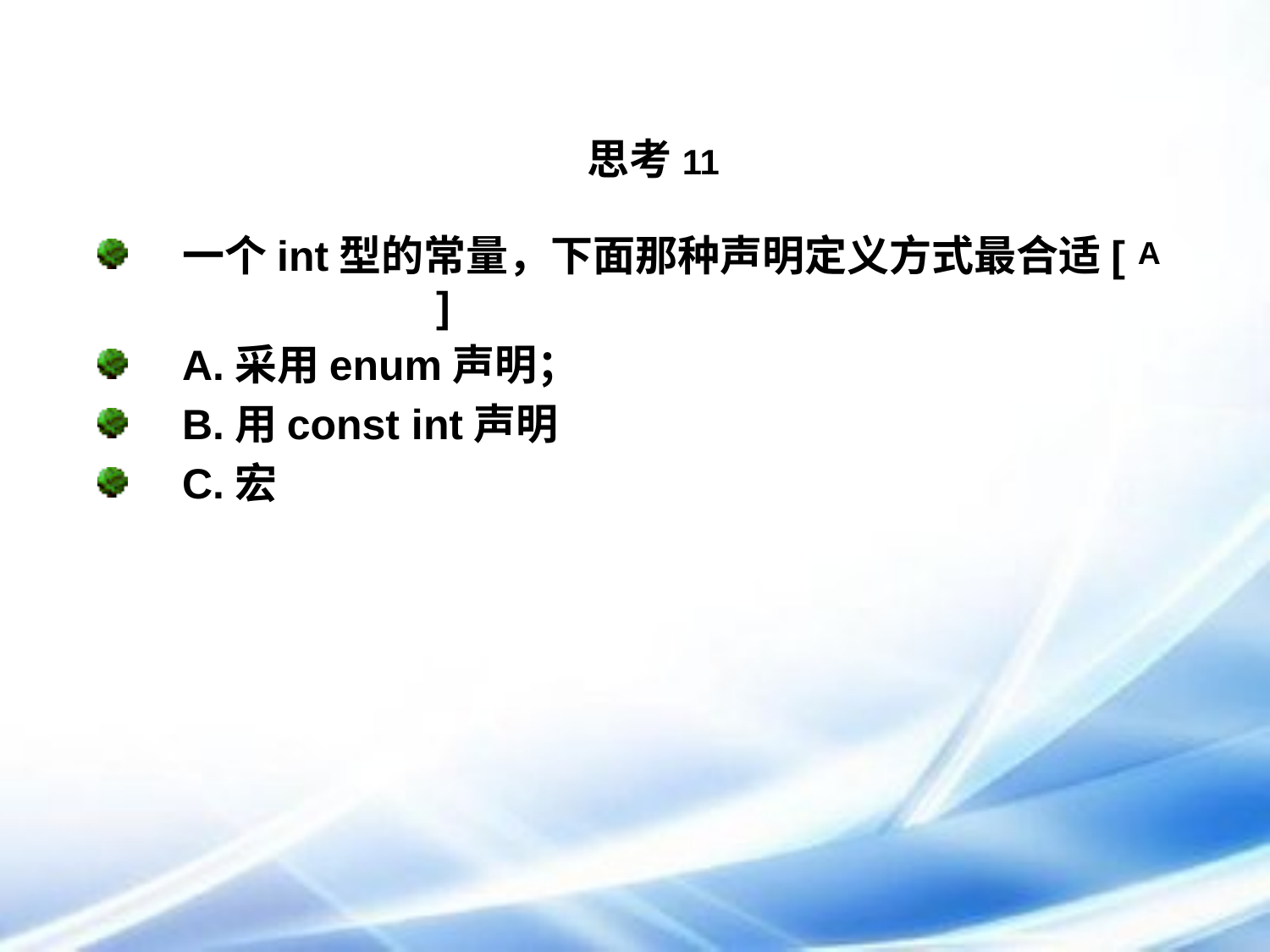

思考11
一个int型的常量，下面那种声明定义方式最合适[		]
A.采用enum声明；
B.用const int声明
C.宏
A